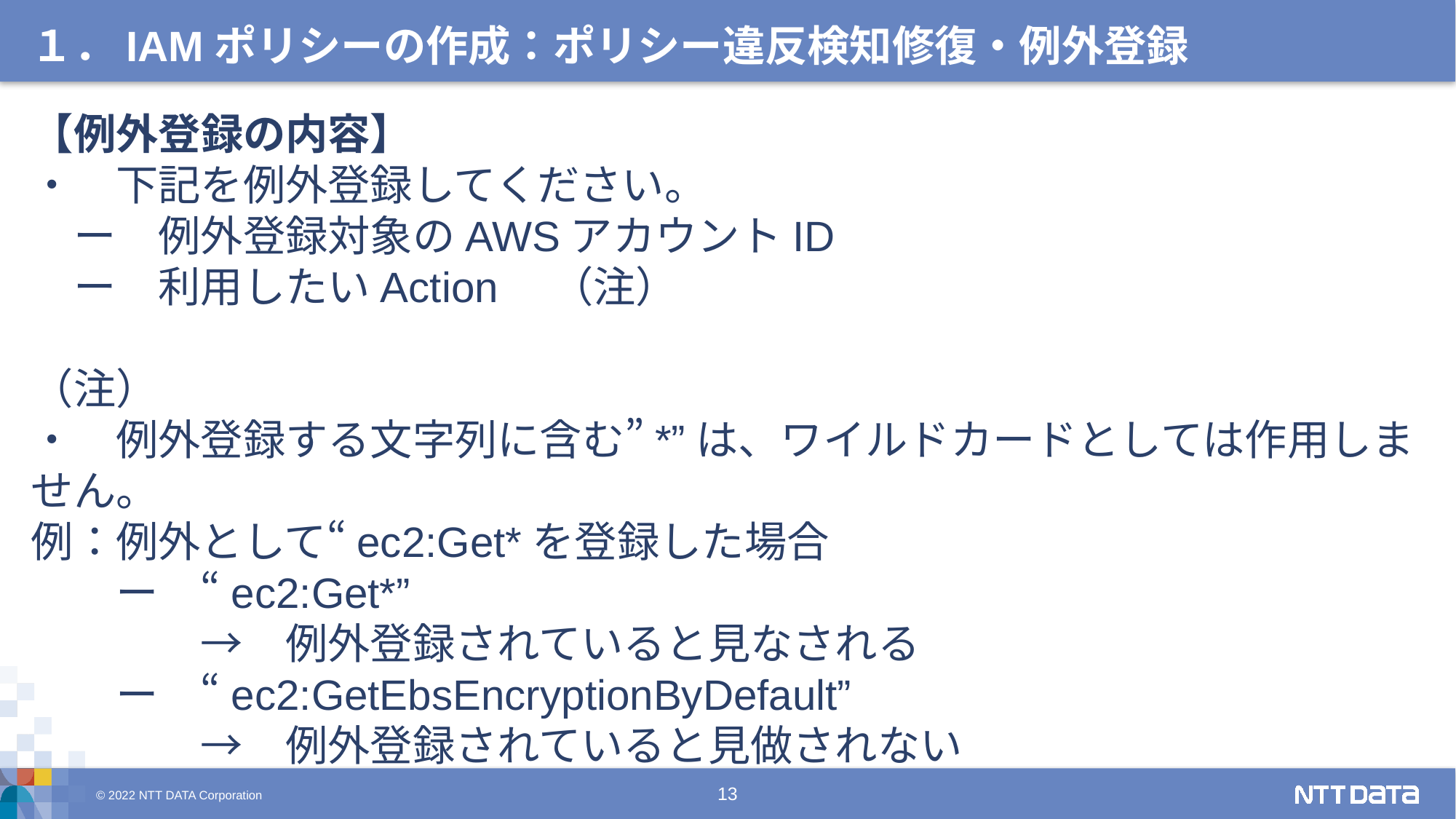

１．IAMポリシーの作成：ポリシー違反検知修復・例外登録
【例外登録の内容】
・　下記を例外登録してください。
　ー　例外登録対象のAWSアカウントID
　ー　利用したいAction　（注）

（注）
・　例外登録する文字列に含む”*”は、ワイルドカードとしては作用しません。
例：例外として“ec2:Get*を登録した場合
　　ー　“ec2:Get*”
　　　　→　例外登録されていると見なされる
　　ー　“ec2:GetEbsEncryptionByDefault”
　　　　→　例外登録されていると見做されない